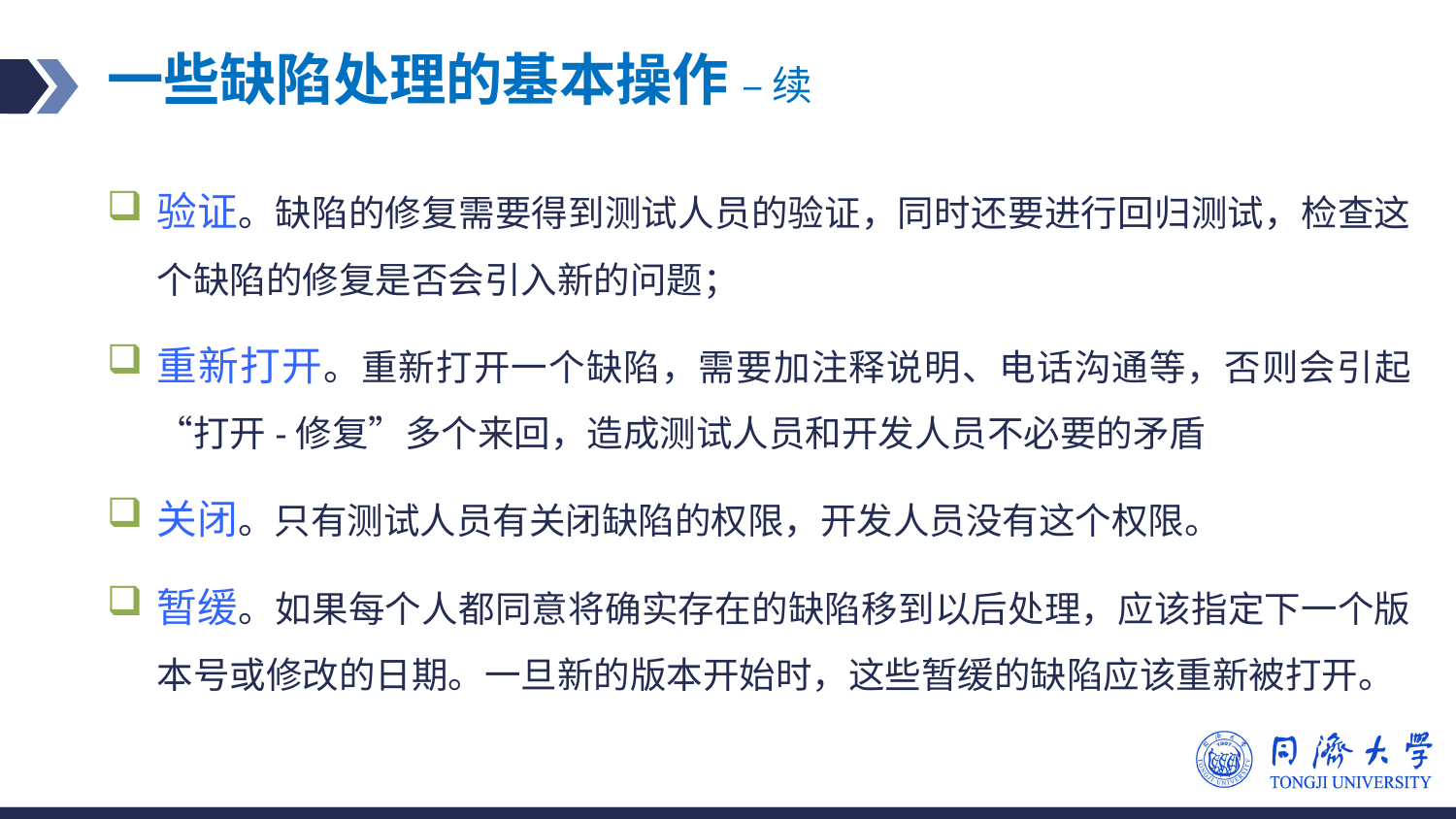

# 一些缺陷处理的基本操作 – 续
验证。缺陷的修复需要得到测试人员的验证，同时还要进行回归测试，检查这个缺陷的修复是否会引入新的问题；
重新打开。重新打开一个缺陷，需要加注释说明、电话沟通等，否则会引起“打开-修复”多个来回，造成测试人员和开发人员不必要的矛盾
关闭。只有测试人员有关闭缺陷的权限，开发人员没有这个权限。
暂缓。如果每个人都同意将确实存在的缺陷移到以后处理，应该指定下一个版本号或修改的日期。一旦新的版本开始时，这些暂缓的缺陷应该重新被打开。